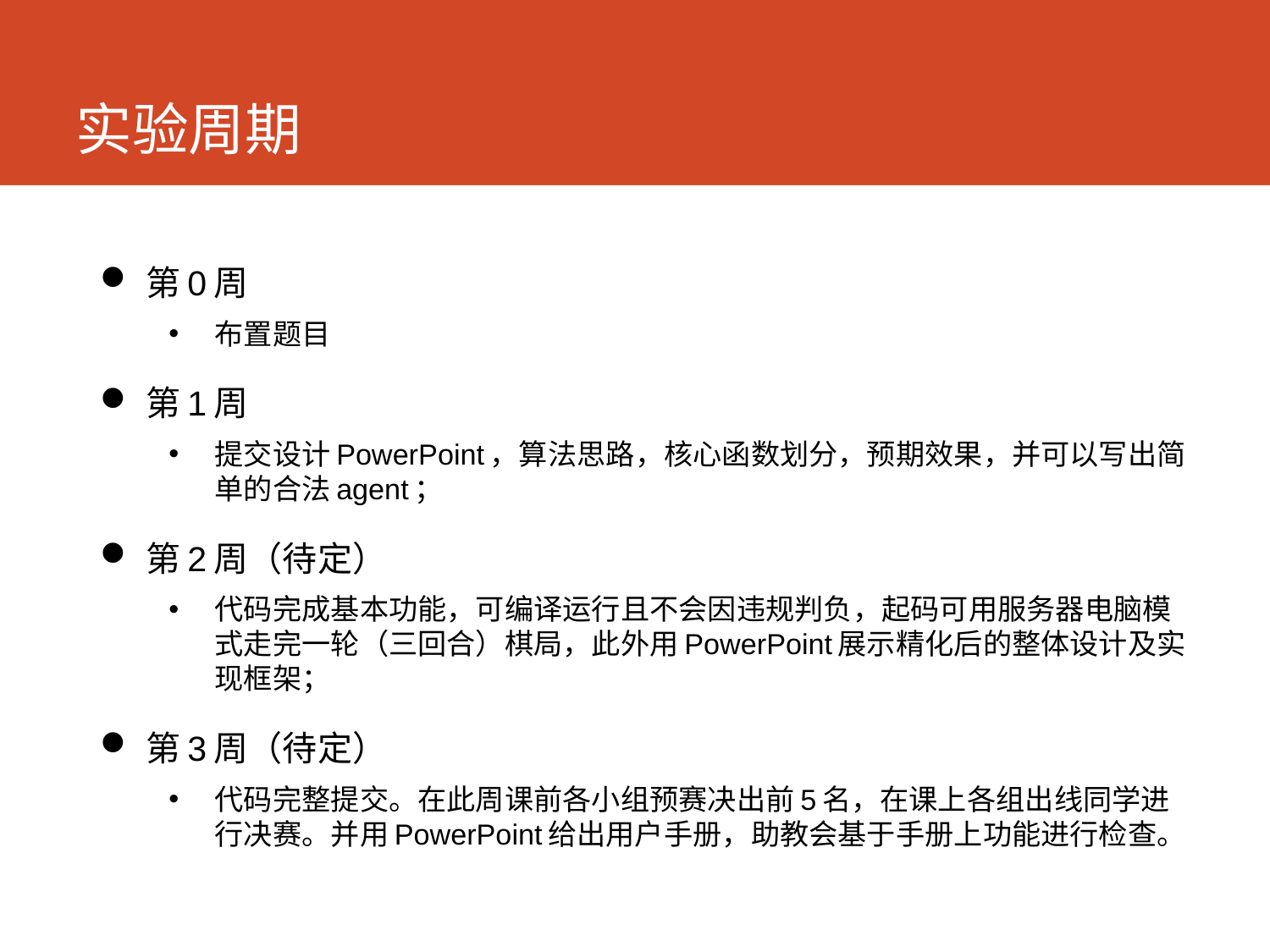

# 实验周期
第0周
布置题目
第1周
提交设计PowerPoint，算法思路，核心函数划分，预期效果，并可以写出简单的合法agent；
第2周（待定）
代码完成基本功能，可编译运行且不会因违规判负，起码可用服务器电脑模式走完一轮（三回合）棋局，此外用PowerPoint展示精化后的整体设计及实现框架；
第3周（待定）
代码完整提交。在此周课前各小组预赛决出前5名，在课上各组出线同学进行决赛。并用PowerPoint给出用户手册，助教会基于手册上功能进行检查。